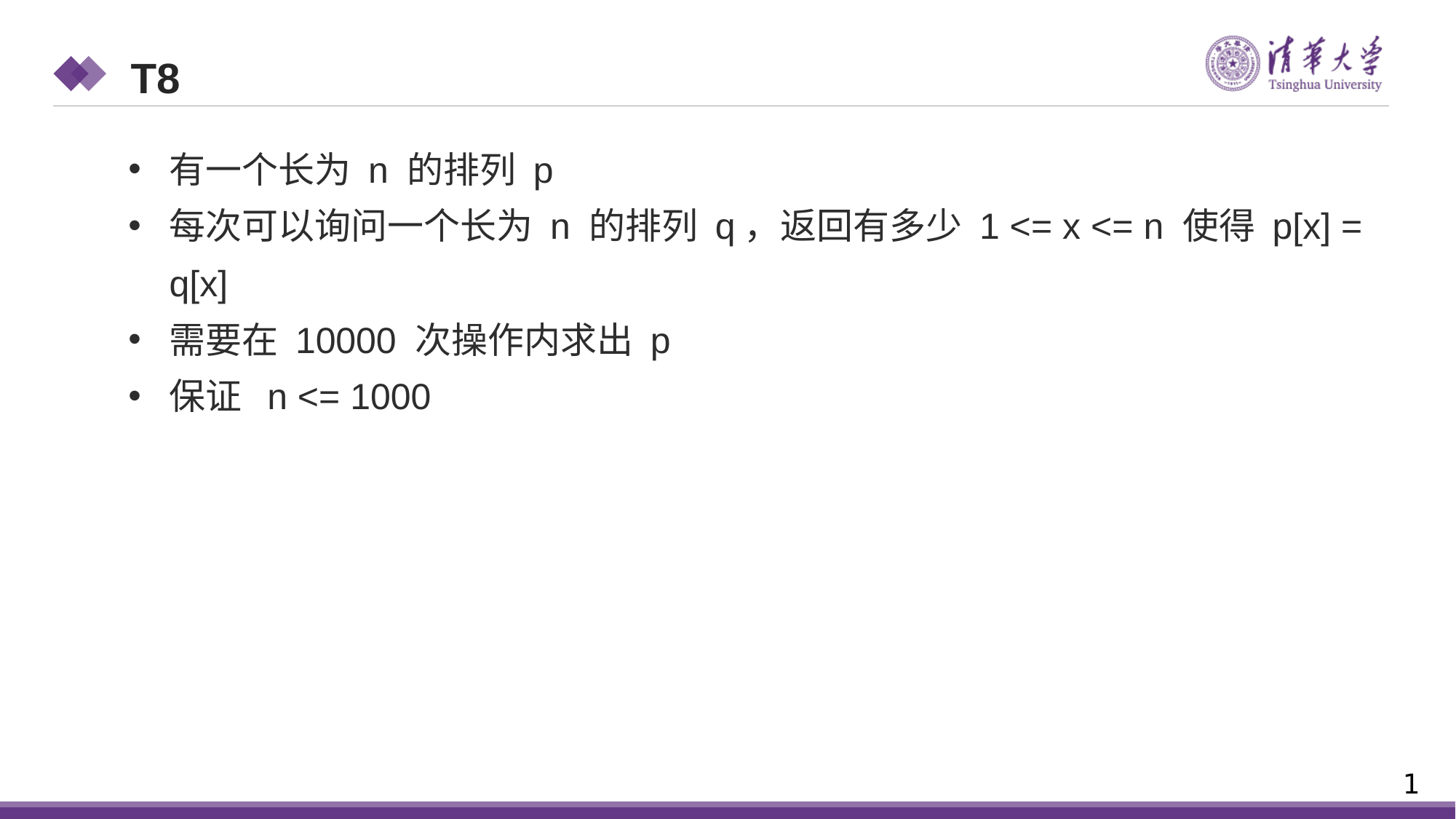

T8
有一个长为 n 的排列 p
每次可以询问一个长为 n 的排列 q，返回有多少 1 <= x <= n 使得 p[x] = q[x]
需要在 10000 次操作内求出 p
保证  n <= 1000
1